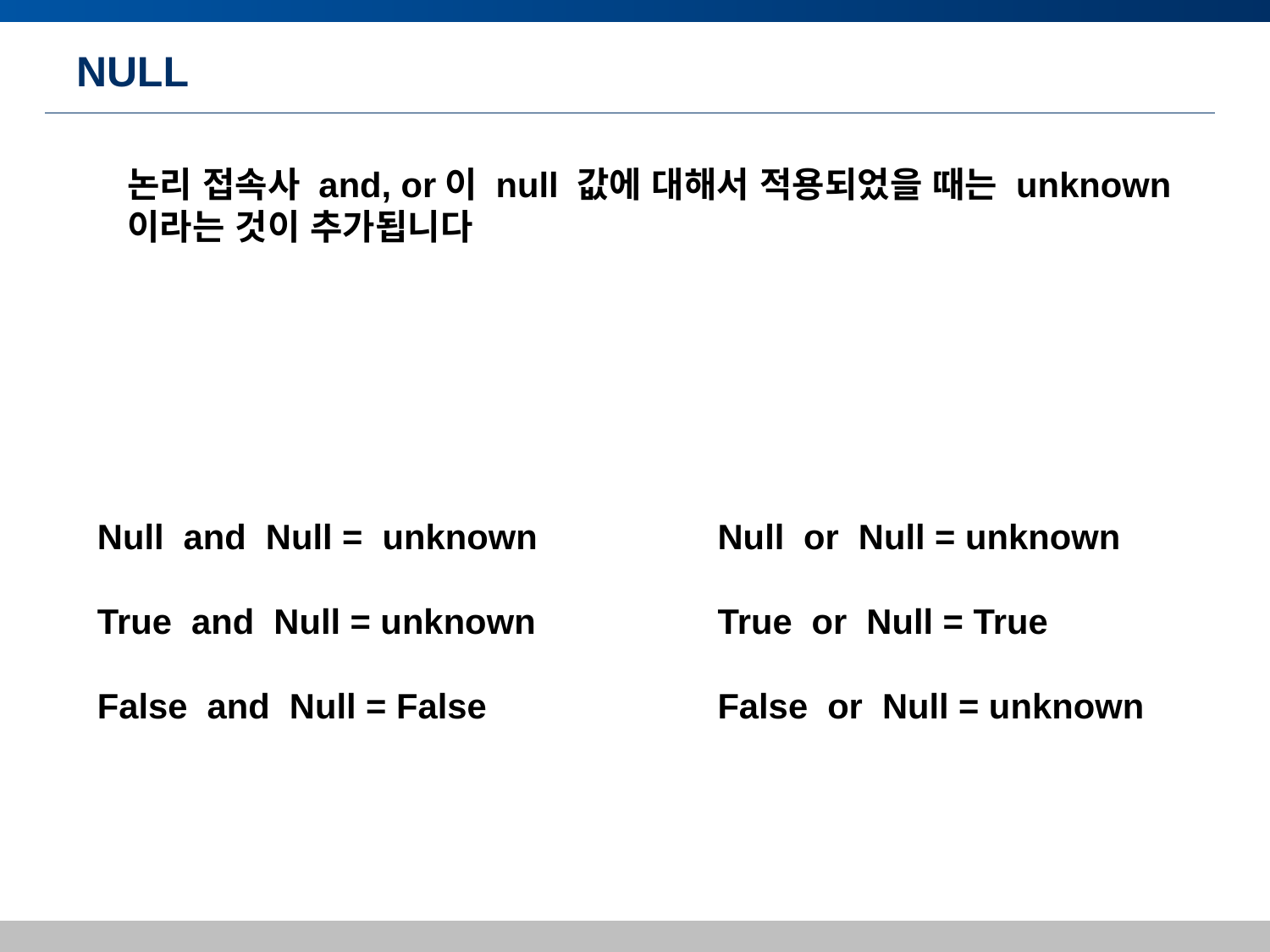

# NULL

논리 접속사 and, or이 null 값에 대해서 적용되었을 때는 unknown이라는 것이 추가됩니다
Null  and  Null =  unknown
True  and  Null = unknown
False  and  Null = False
Null  or  Null = unknown
True  or  Null = True
False  or  Null = unknown